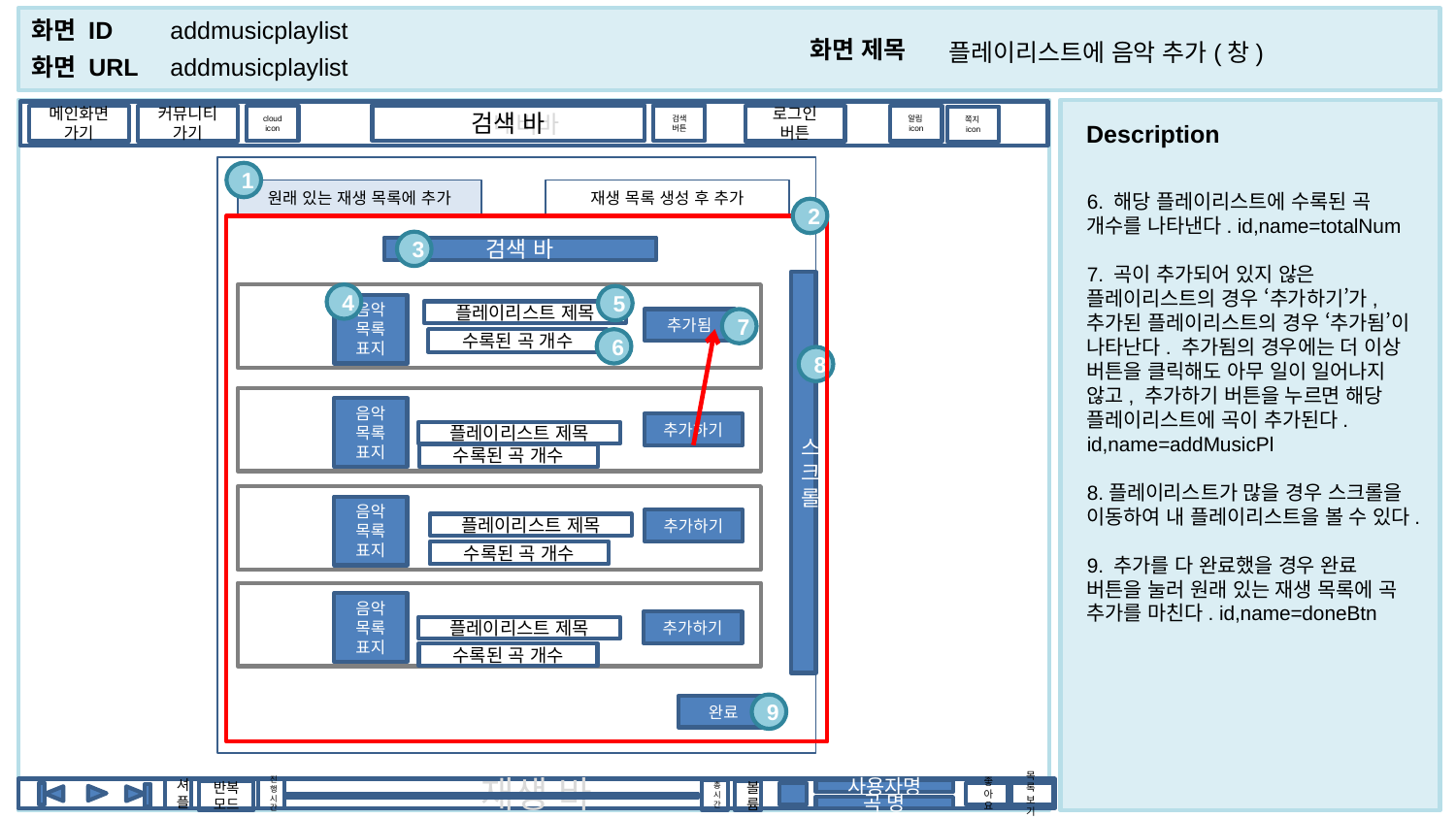

addmusicplaylist
플레이리스트에 음악 추가(창)
addmusicplaylist
      네비바
검색 바
검색
버튼
cloud
icon
메인화면
가기
커뮤니티가기
로그인
버튼
알림icon
쪽지icon

6. 해당 플레이리스트에 수록된 곡 개수를 나타낸다. id,name=totalNum

7. 곡이 추가되어 있지 않은 플레이리스트의 경우 ‘추가하기’가, 추가된 플레이리스트의 경우 ‘추가됨’이 나타난다. 추가됨의 경우에는 더 이상 버튼을 클릭해도 아무 일이 일어나지 않고, 추가하기 버튼을 누르면 해당 플레이리스트에 곡이 추가된다. id,name=addMusicPl

8.플레이리스트가 많을 경우 스크롤을 이동하여 내 플레이리스트을 볼 수 있다.

9. 추가를 다 완료했을 경우 완료 버튼을 눌러 원래 있는 재생 목록에 곡 추가를 마친다. id,name=doneBtn

1
원래 있는 재생 목록에 추가
재생 목록 생성 후 추가
2

3
검색 바
스크롤

음악목록표지
플레이리스트 제목
4
5
7
추가됨
수록된 곡 개수
6
8

음악목록표지
추가하기
플레이리스트 제목
수록된 곡 개수

음악목록표지
추가하기
플레이리스트 제목
수록된 곡 개수

음악목록표지
추가하기
플레이리스트 제목
수록된 곡 개수
9
완료
셔플
진행시간
재생 바
총시간
사용자명
볼륨
반복 모드

좋아요
목록
보기

곡 명